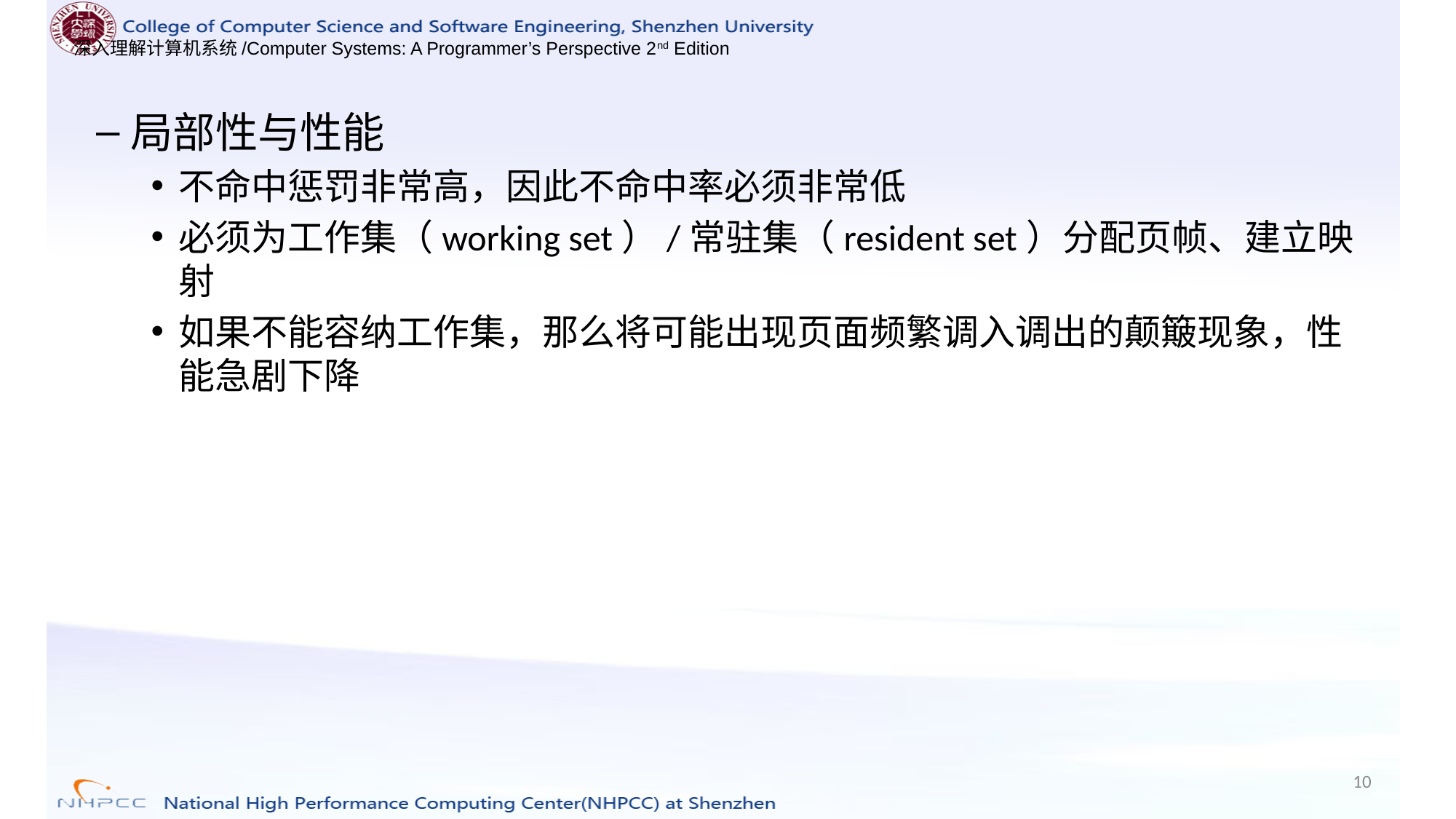

局部性与性能
不命中惩罚非常高，因此不命中率必须非常低
必须为工作集（working set）/常驻集（resident set）分配页帧、建立映射
如果不能容纳工作集，那么将可能出现页面频繁调入调出的颠簸现象，性能急剧下降

10